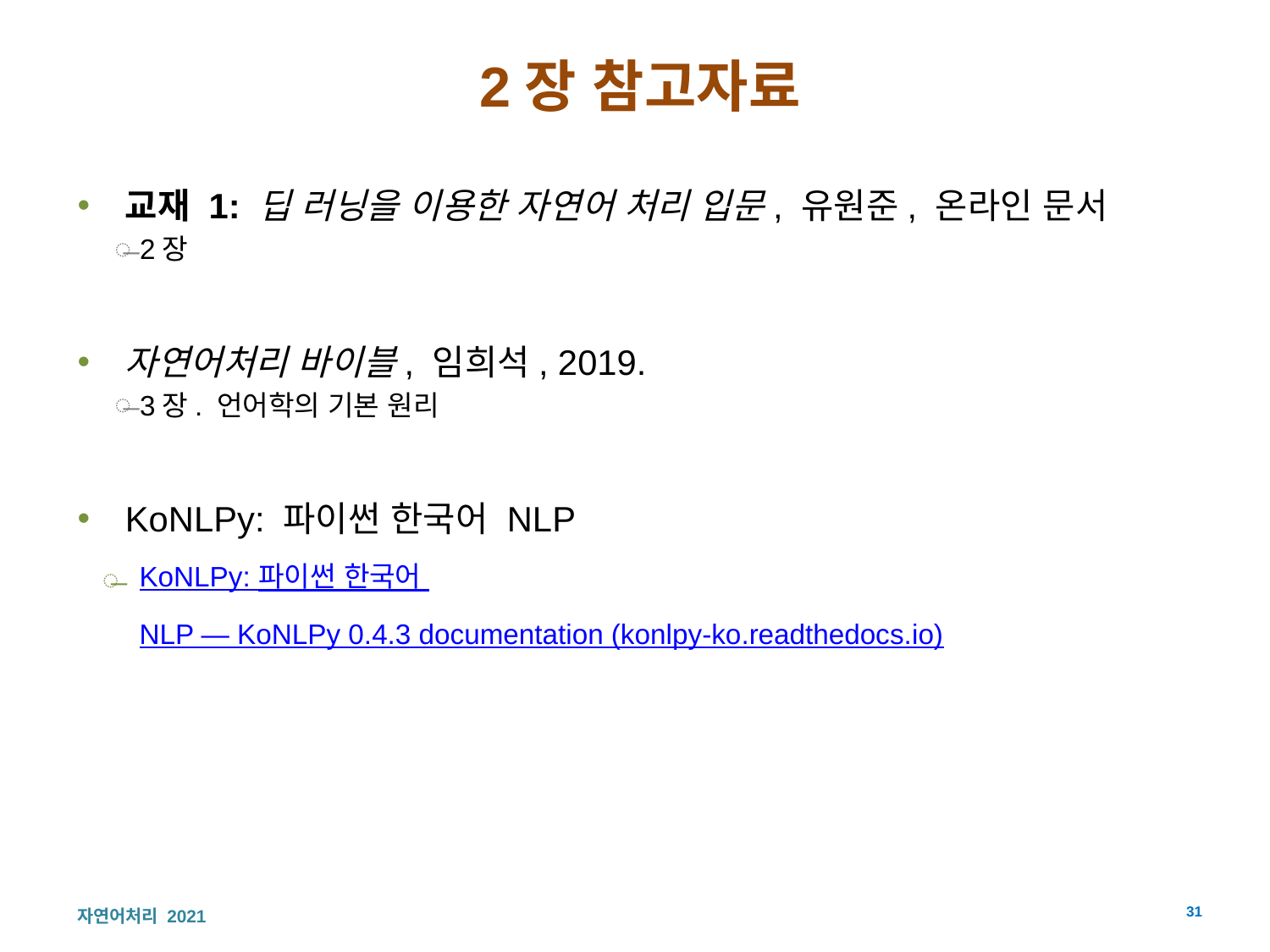

# 2장 참고자료
교재 1: 딥 러닝을 이용한 자연어 처리 입문, 유원준, 온라인 문서
2장

자연어처리 바이블, 임희석, 2019.
3장. 언어학의 기본 원리

KoNLPy: 파이썬 한국어 NLP
KoNLPy: 파이썬 한국어 NLP — KoNLPy 0.4.3 documentation (konlpy-ko.readthedocs.io)